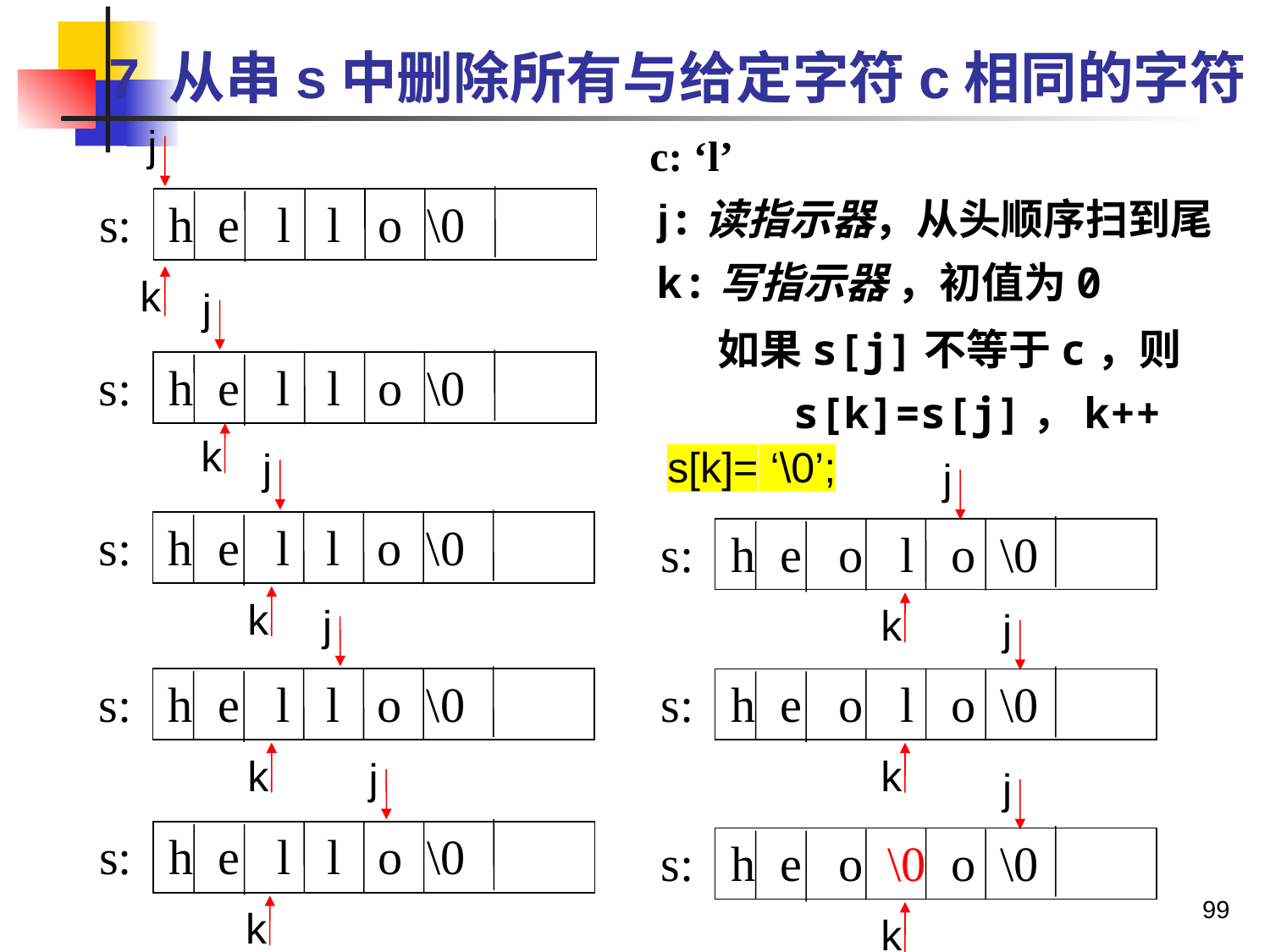

# 7 从串s中删除所有与给定字符c相同的字符
j

     s:   h  e   l   l   o  \0

k
c: ‘l’
j:读指示器，从头顺序扫到尾
k:写指示器 ，初值为0
j

     s:   h  e   l   l   o  \0

k
如果s[j]不等于c，则
   s[k]=s[j]，k++
s[k]= ‘\0’;
j

     s:   h  e   l   l   o  \0

k
j

     s:   h  e   o   l   o  \0

k
j

     s:   h  e   l   l   o  \0

k
j

     s:   h  e   o   l   o  \0

k
j

     s:   h  e   l   l   o  \0

k
j

     s:   h  e   o  \0  o  \0

k
99